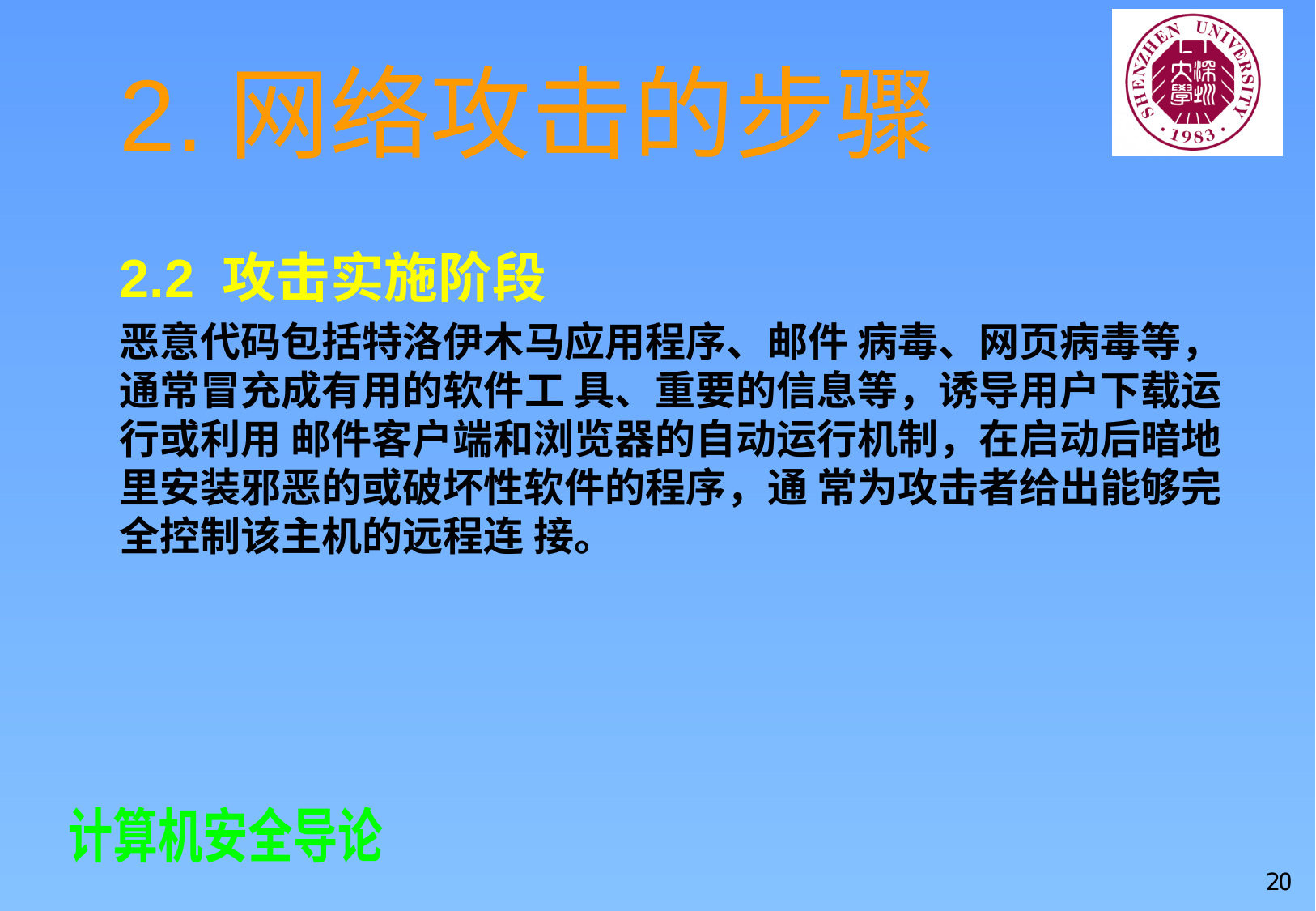

# 2.网络攻击的步骤
2.2 攻击实施阶段
恶意代码包括特洛伊木马应用程序、邮件 病毒、网页病毒等，通常冒充成有用的软件工 具、重要的信息等，诱导用户下载运行或利用 邮件客户端和浏览器的自动运行机制，在启动后暗地里安装邪恶的或破坏性软件的程序，通 常为攻击者给出能够完全控制该主机的远程连 接。
20